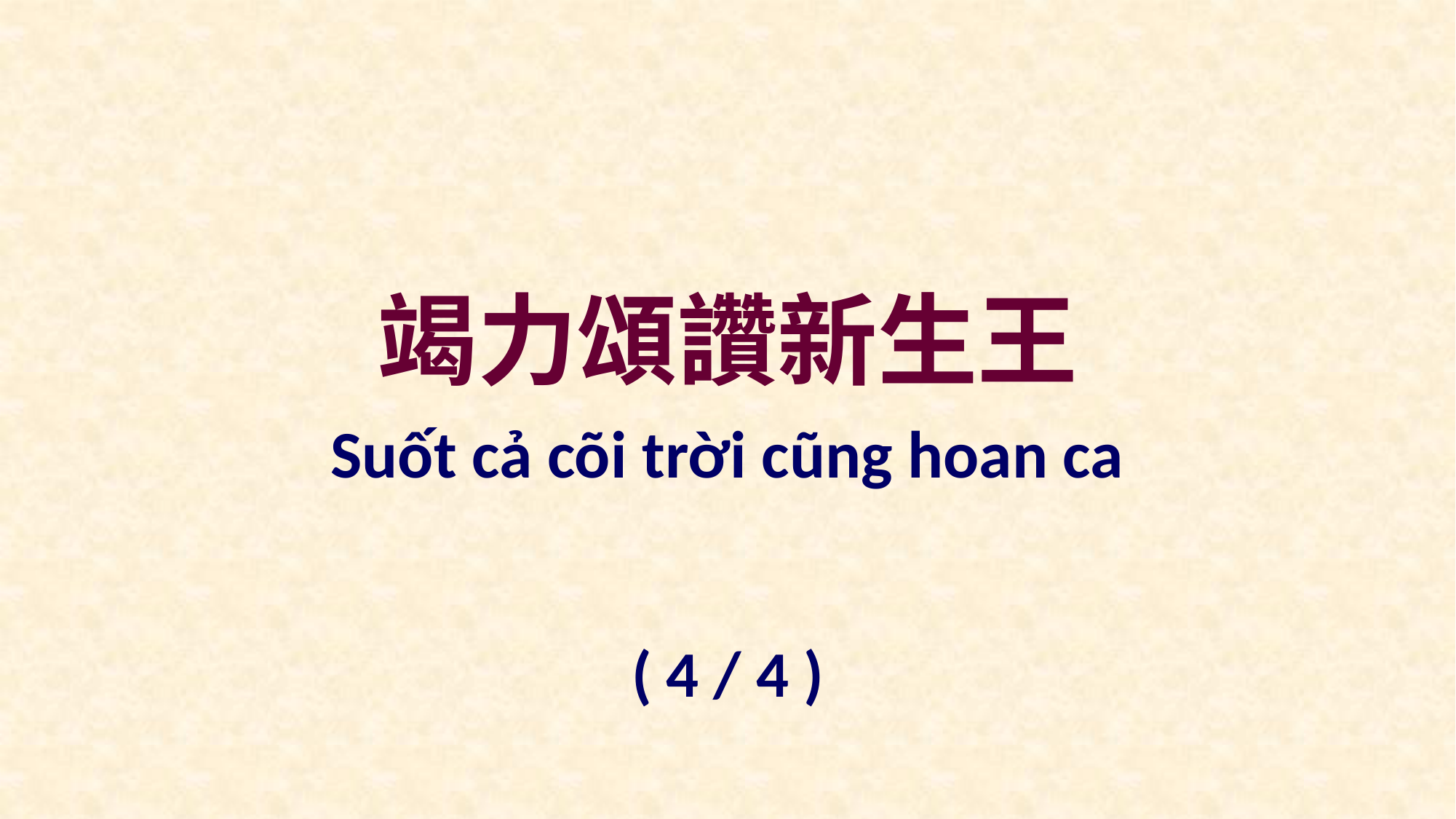

竭力頌讚新生王
Suốt cả cõi trời cũng hoan ca
( 4 / 4 )